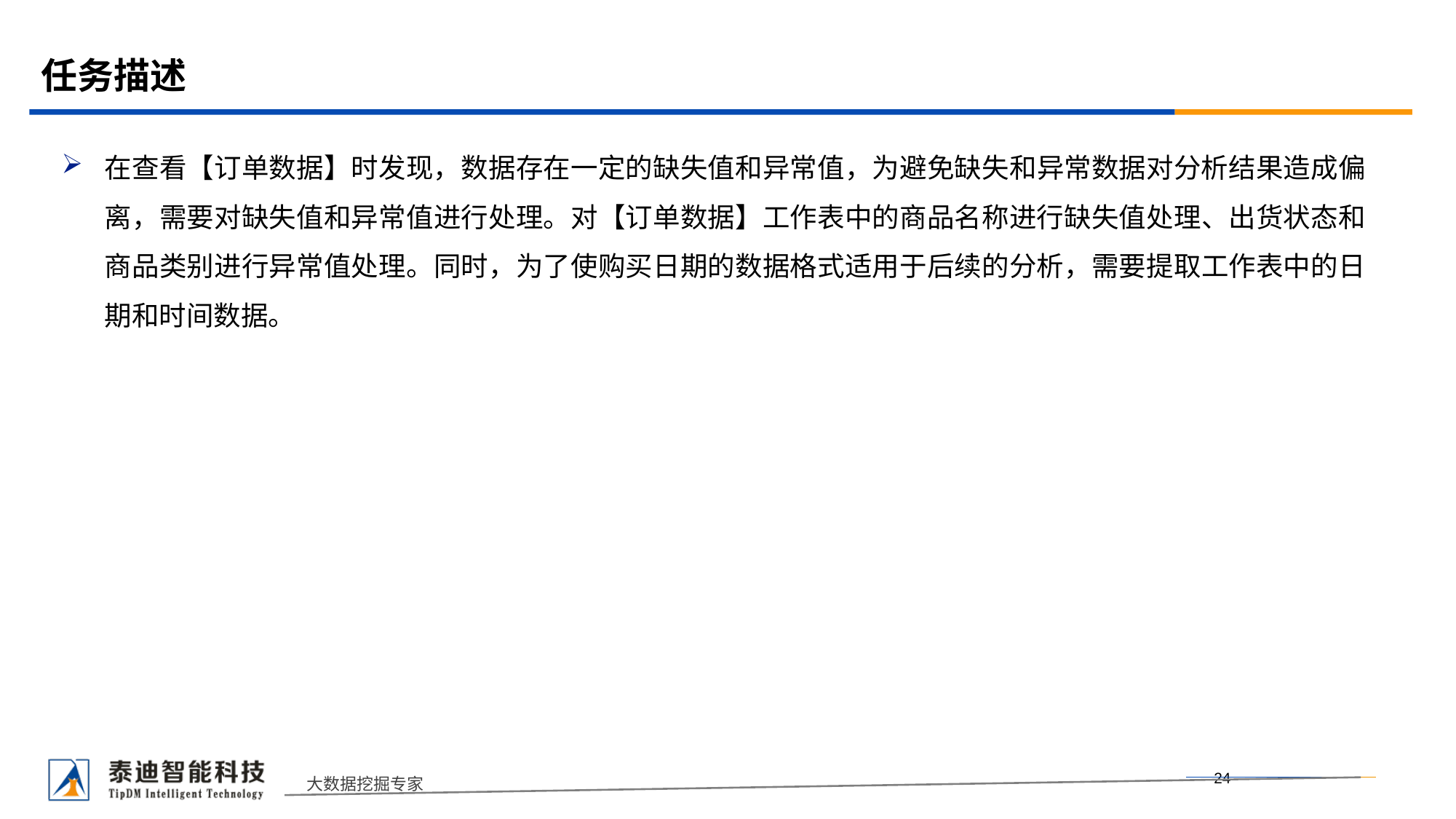

# 任务描述
在查看【订单数据】时发现，数据存在一定的缺失值和异常值，为避免缺失和异常数据对分析结果造成偏离，需要对缺失值和异常值进行处理。对【订单数据】工作表中的商品名称进行缺失值处理、出货状态和商品类别进行异常值处理。同时，为了使购买日期的数据格式适用于后续的分析，需要提取工作表中的日期和时间数据。